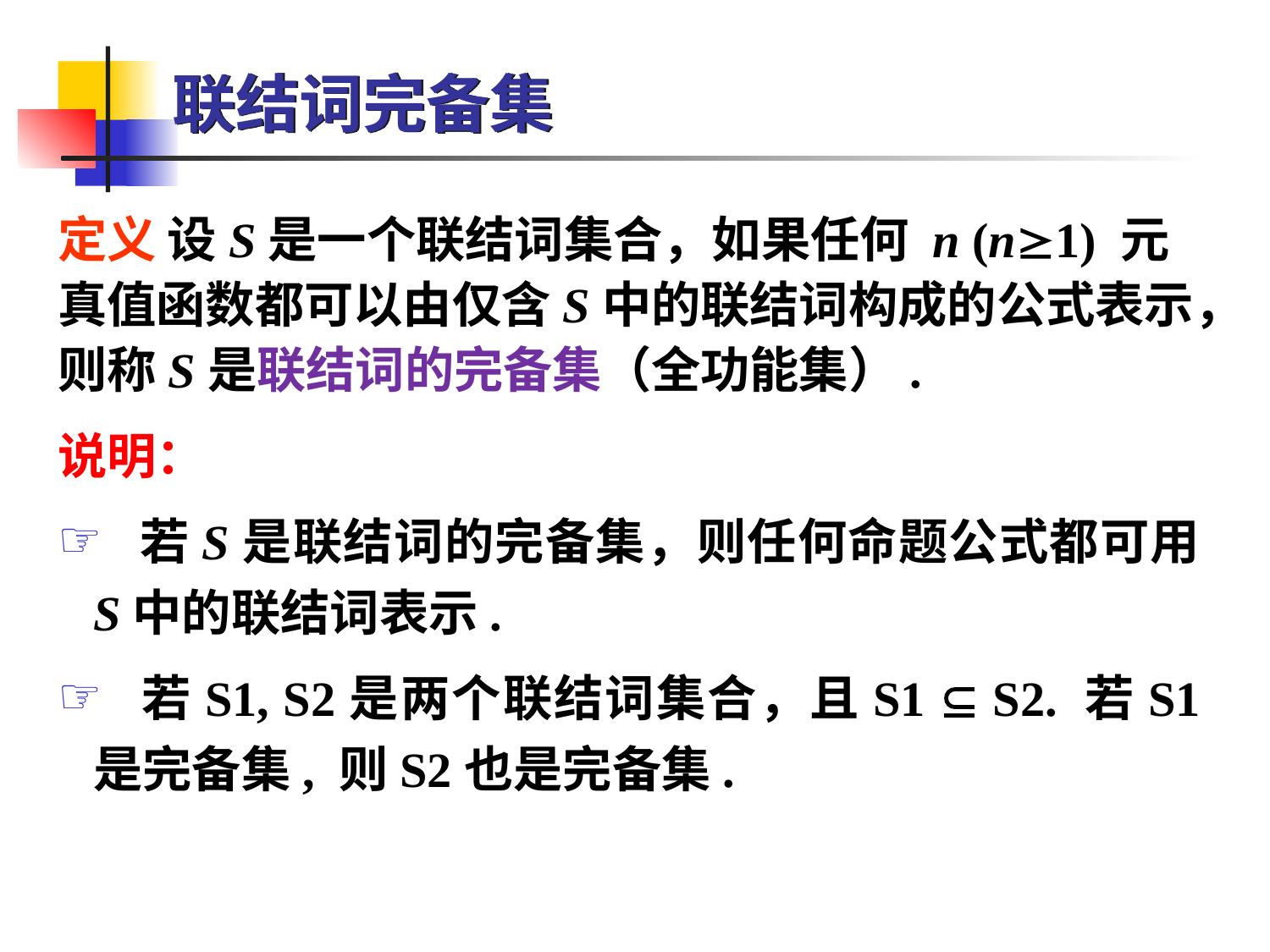

# 联结词完备集
定义 设S是一个联结词集合，如果任何 n (n≥1) 元真值函数都可以由仅含S中的联结词构成的公式表示，则称S是联结词的完备集（全功能集）.
说明：
  若S是联结词的完备集，则任何命题公式都可用S中的联结词表示.
  若S1, S2是两个联结词集合，且S1 ⊆ S2. 若S1是完备集, 则S2也是完备集.